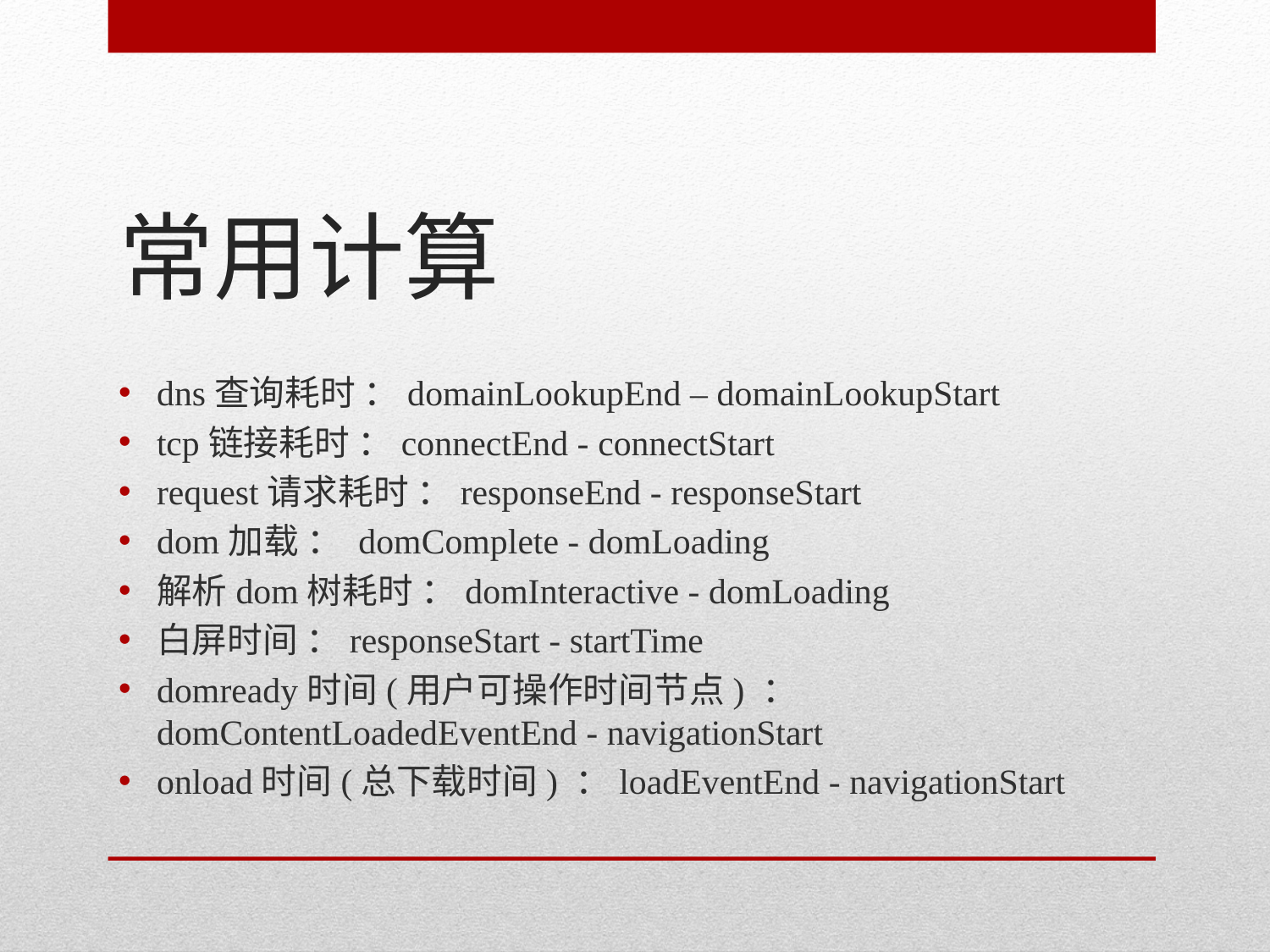

# 常用计算
dns查询耗时 ：domainLookupEnd – domainLookupStart
tcp链接耗时 ：connectEnd - connectStart
request请求耗时 ：responseEnd - responseStart
dom加载 ： domComplete - domLoading
解析dom树耗时 ：domInteractive - domLoading
白屏时间 ：responseStart - startTime
domready时间(用户可操作时间节点) ：domContentLoadedEventEnd - navigationStart
onload时间(总下载时间) ：loadEventEnd - navigationStart